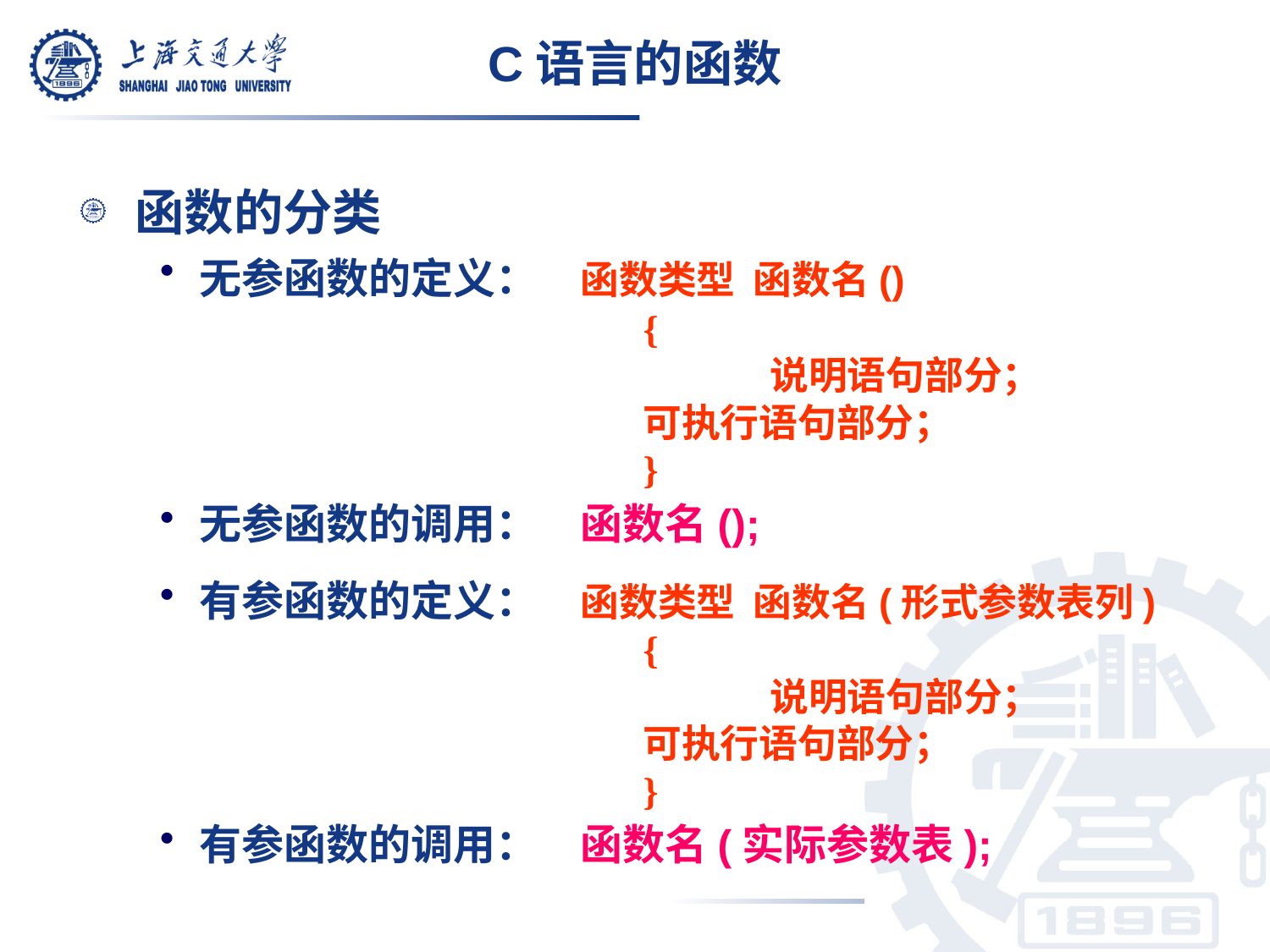

# C语言的函数
函数的分类
无参函数的定义：	函数类型  函数名()
 					{
		      				说明语句部分；
         				可执行语句部分；
       				}
无参函数的调用：	函数名();
有参函数的定义：	函数类型  函数名(形式参数表列)
 					{
		      				说明语句部分；
         				可执行语句部分；
       				}
有参函数的调用：	函数名(实际参数表);